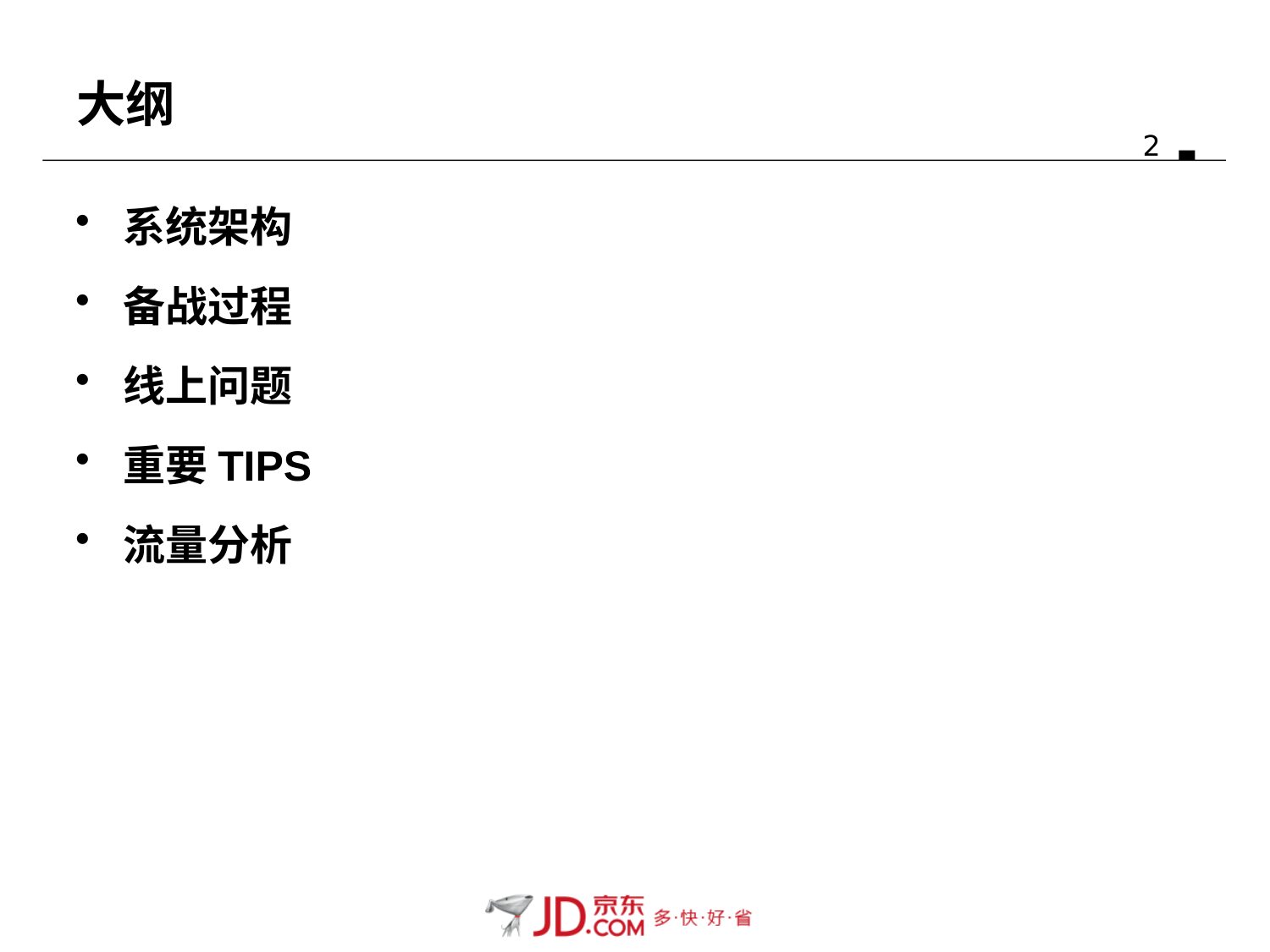

# 大纲
系统架构
备战过程
线上问题
重要TIPS
流量分析